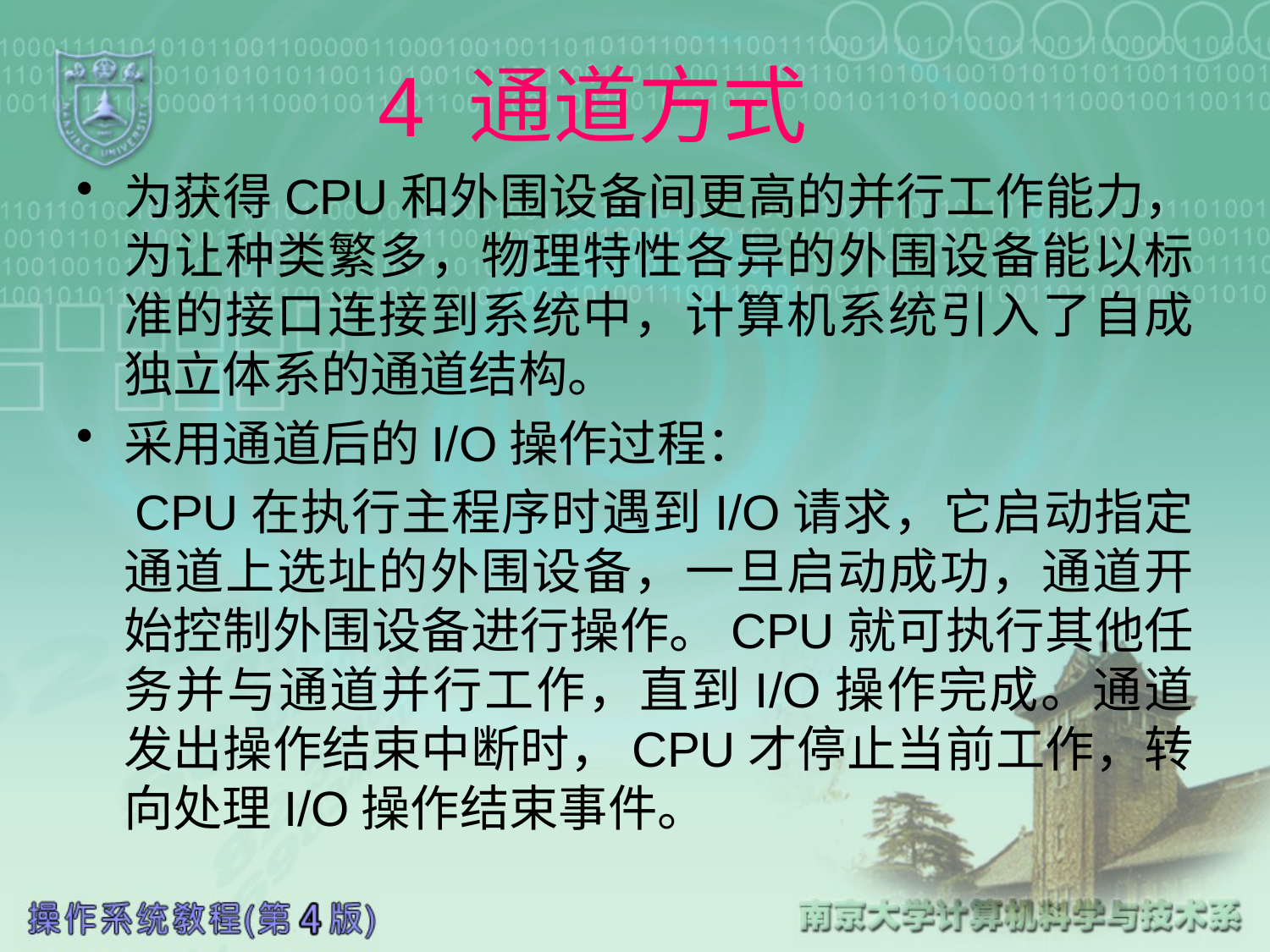

# 4 通道方式
为获得CPU和外围设备间更高的并行工作能力，为让种类繁多，物理特性各异的外围设备能以标准的接口连接到系统中，计算机系统引入了自成独立体系的通道结构。
采用通道后的I/O操作过程：
    CPU在执行主程序时遇到I/O请求，它启动指定通道上选址的外围设备，一旦启动成功，通道开始控制外围设备进行操作。CPU就可执行其他任务并与通道并行工作，直到I/O操作完成。通道发出操作结束中断时，CPU才停止当前工作，转向处理I/O操作结束事件。